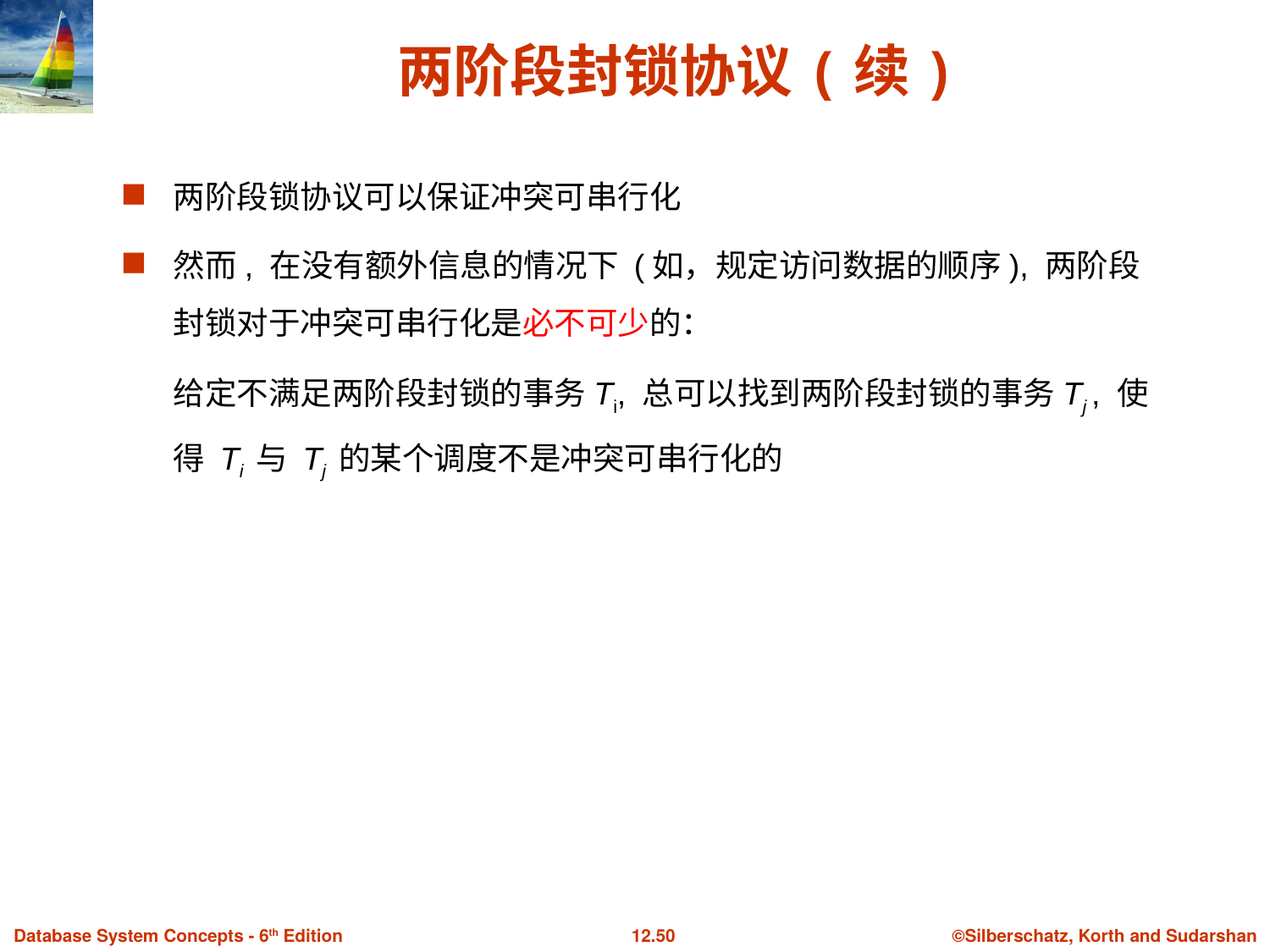

两阶段锁协议可以保证冲突可串行化
然而, 在没有额外信息的情况下 (如，规定访问数据的顺序), 两阶段封锁对于冲突可串行化是必不可少的：
	给定不满足两阶段封锁的事务Ti, 总可以找到两阶段封锁的事务Tj , 使得 Ti 与 Tj 的某个调度不是冲突可串行化的
# 两阶段封锁协议(续)